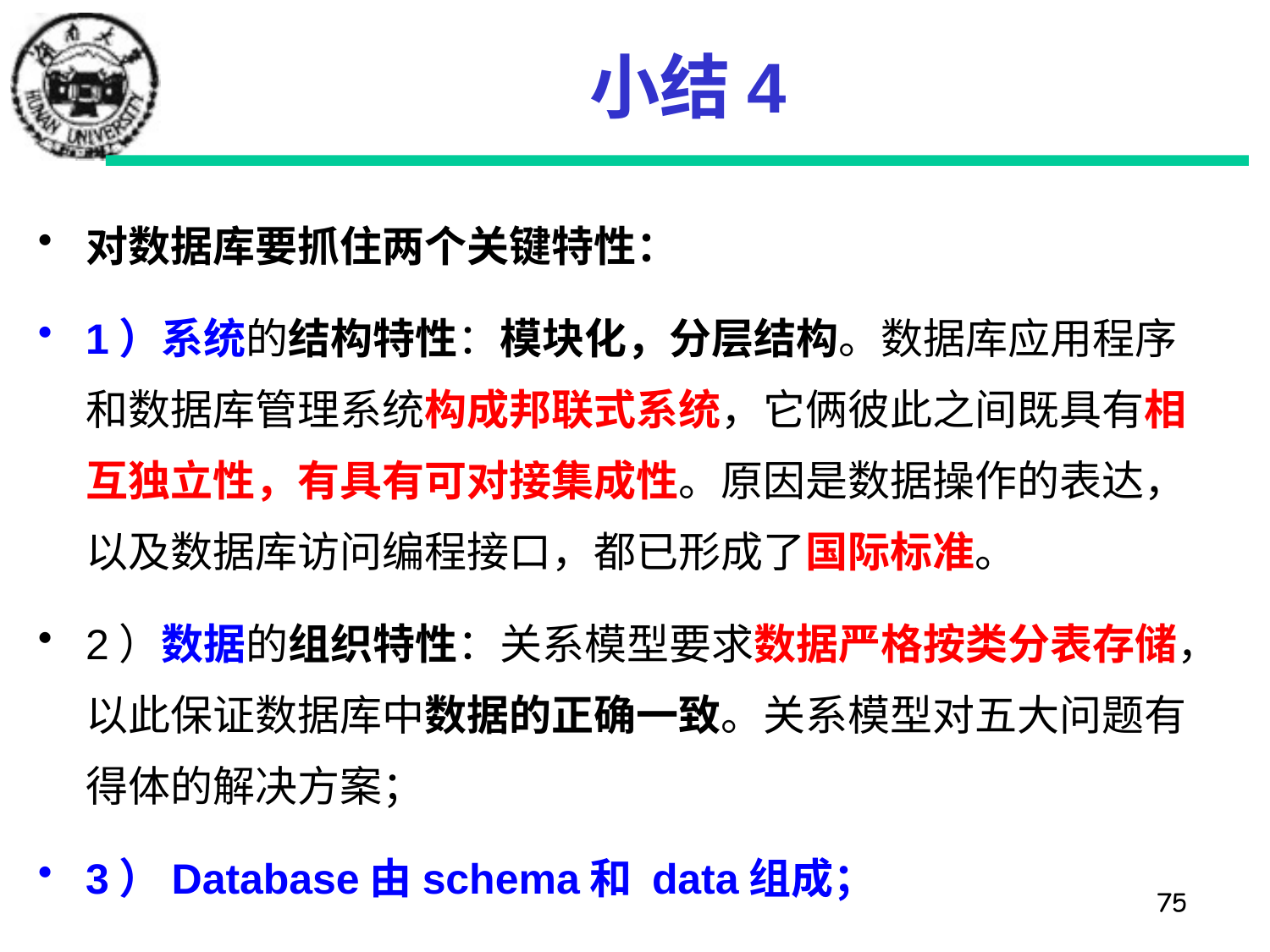

# 小结4
对数据库要抓住两个关键特性：
1）系统的结构特性：模块化，分层结构。数据库应用程序和数据库管理系统构成邦联式系统，它俩彼此之间既具有相互独立性，有具有可对接集成性。原因是数据操作的表达，以及数据库访问编程接口，都已形成了国际标准。
2）数据的组织特性：关系模型要求数据严格按类分表存储，以此保证数据库中数据的正确一致。关系模型对五大问题有得体的解决方案；
3）Database由schema和 data组成；
75